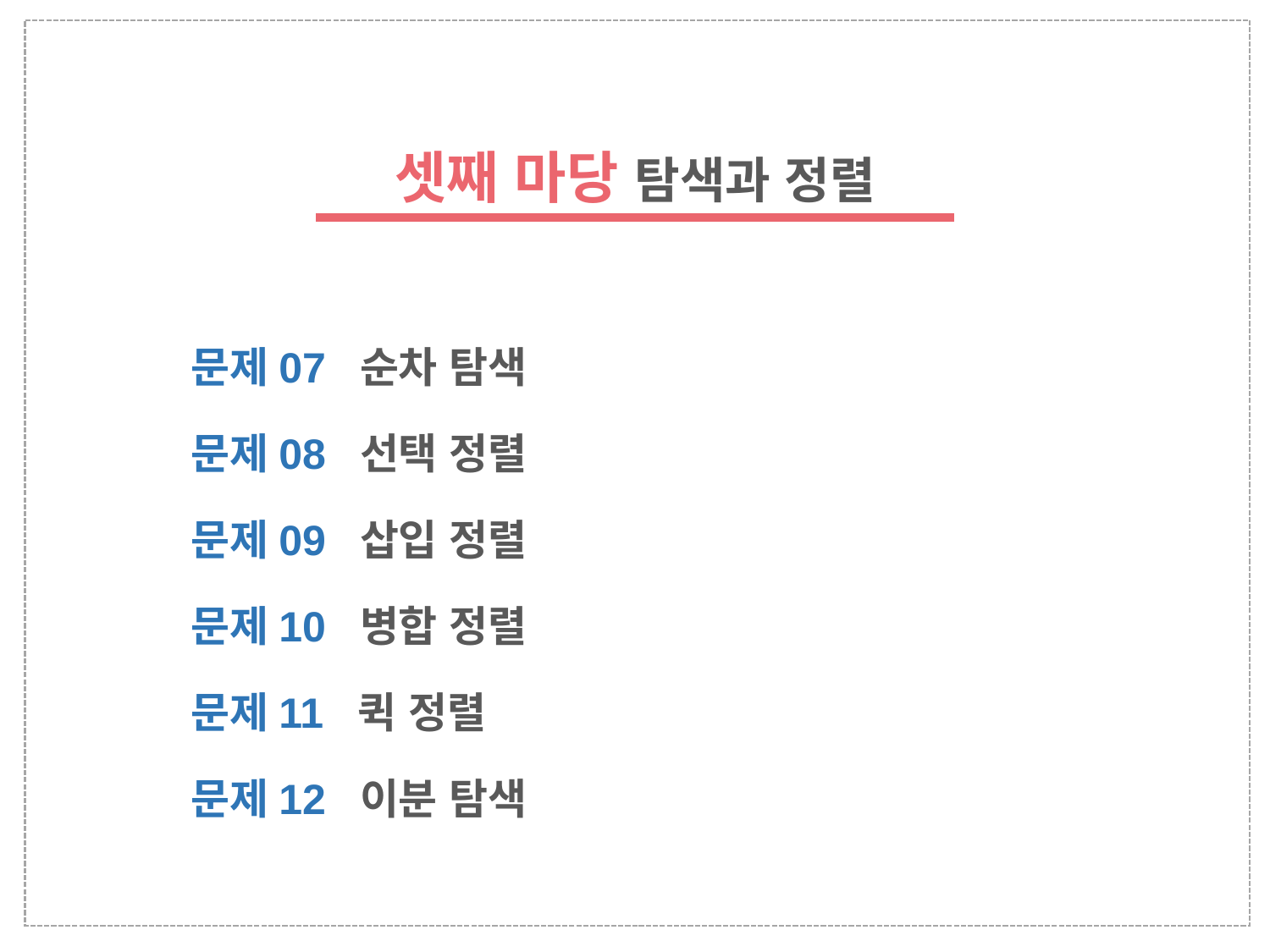

셋째 마당 탐색과 정렬
문제07  순차 탐색
문제08  선택 정렬
문제09  삽입 정렬
문제10  병합 정렬
문제11  퀵 정렬
문제12  이분 탐색